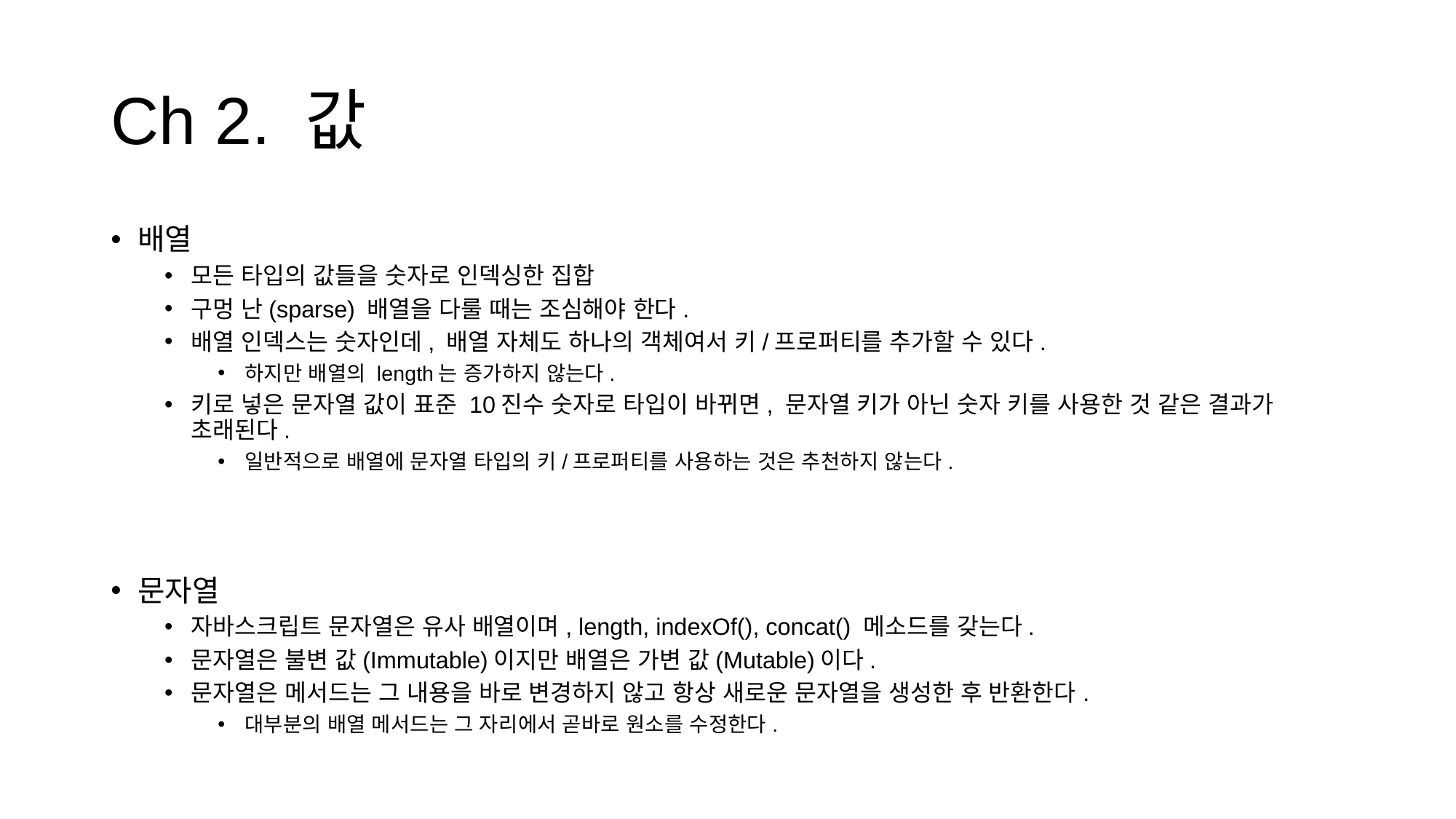

# Ch 2. 값
배열
모든 타입의 값들을 숫자로 인덱싱한 집합
구멍 난(sparse) 배열을 다룰 때는 조심해야 한다.
배열 인덱스는 숫자인데, 배열 자체도 하나의 객체여서 키/프로퍼티를 추가할 수 있다.
하지만 배열의 length는 증가하지 않는다.
키로 넣은 문자열 값이 표준 10진수 숫자로 타입이 바뀌면, 문자열 키가 아닌 숫자 키를 사용한 것 같은 결과가 초래된다.
일반적으로 배열에 문자열 타입의 키/프로퍼티를 사용하는 것은 추천하지 않는다.

문자열
자바스크립트 문자열은 유사 배열이며, length, indexOf(), concat() 메소드를 갖는다.
문자열은 불변 값(Immutable)이지만 배열은 가변 값(Mutable)이다.
문자열은 메서드는 그 내용을 바로 변경하지 않고 항상 새로운 문자열을 생성한 후 반환한다.
대부분의 배열 메서드는 그 자리에서 곧바로 원소를 수정한다.